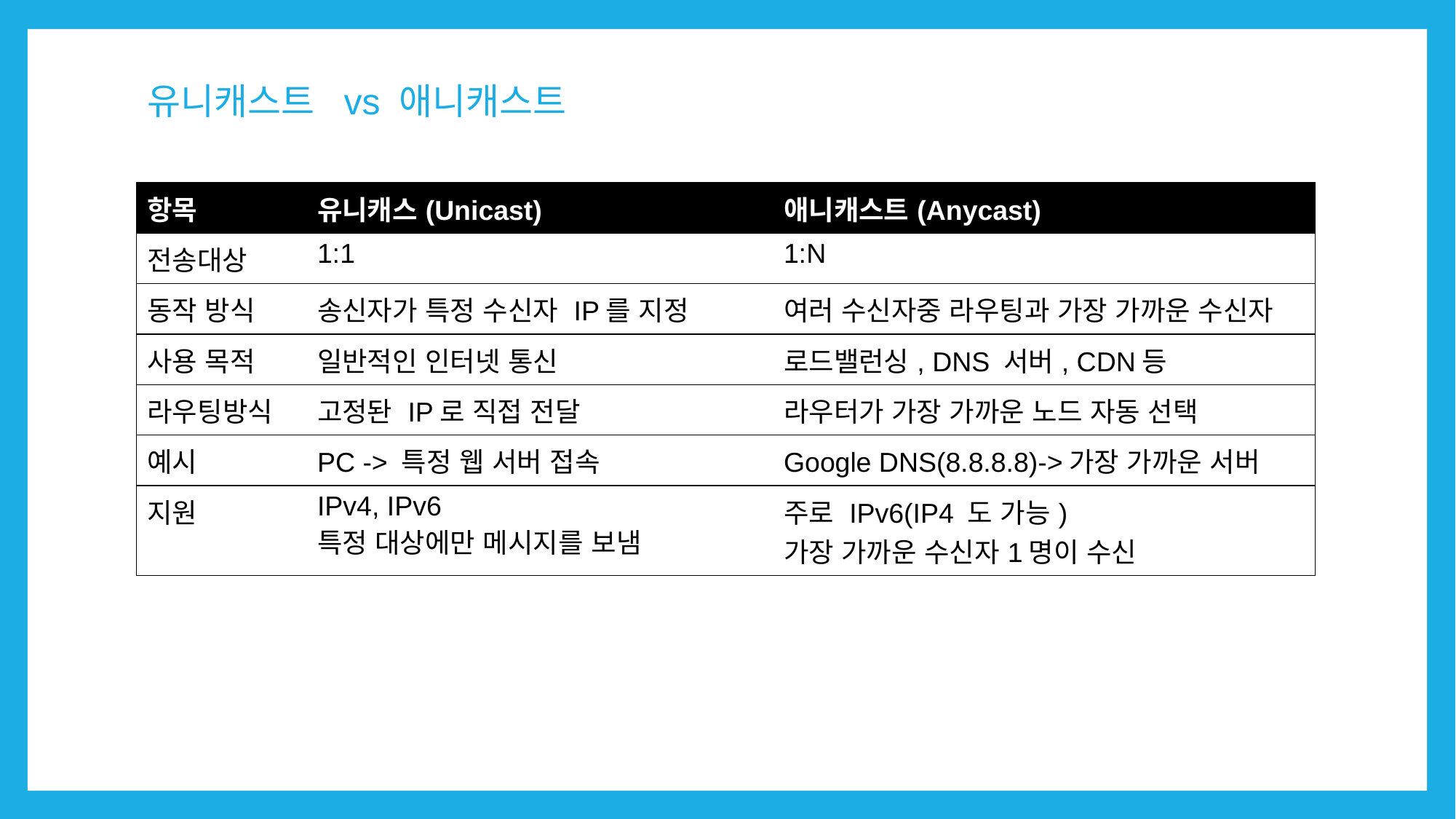

# 유니캐스트  vs 애니캐스트
| 항목 | 유니캐스(Unicast) | 애니캐스트(Anycast) |
| --- | --- | --- |
| 전송대상 | 1:1 | 1:N |
| 동작 방식 | 송신자가 특정 수신자 IP를 지정 | 여러 수신자중 라우팅과 가장 가까운 수신자 |
| 사용 목적 | 일반적인 인터넷 통신 | 로드밸런싱, DNS 서버, CDN등 |
| 라우팅방식 | 고정돤 IP로 직접 전달 | 라우터가 가장 가까운 노드 자동 선택 |
| 예시 | PC -> 특정 웹 서버 접속 | Google DNS(8.8.8.8)->가장 가까운 서버 |
| 지원 | IPv4, IPv6 특정 대상에만 메시지를 보냄 | 주로 IPv6(IP4 도 가능) 가장 가까운 수신자1명이 수신 |